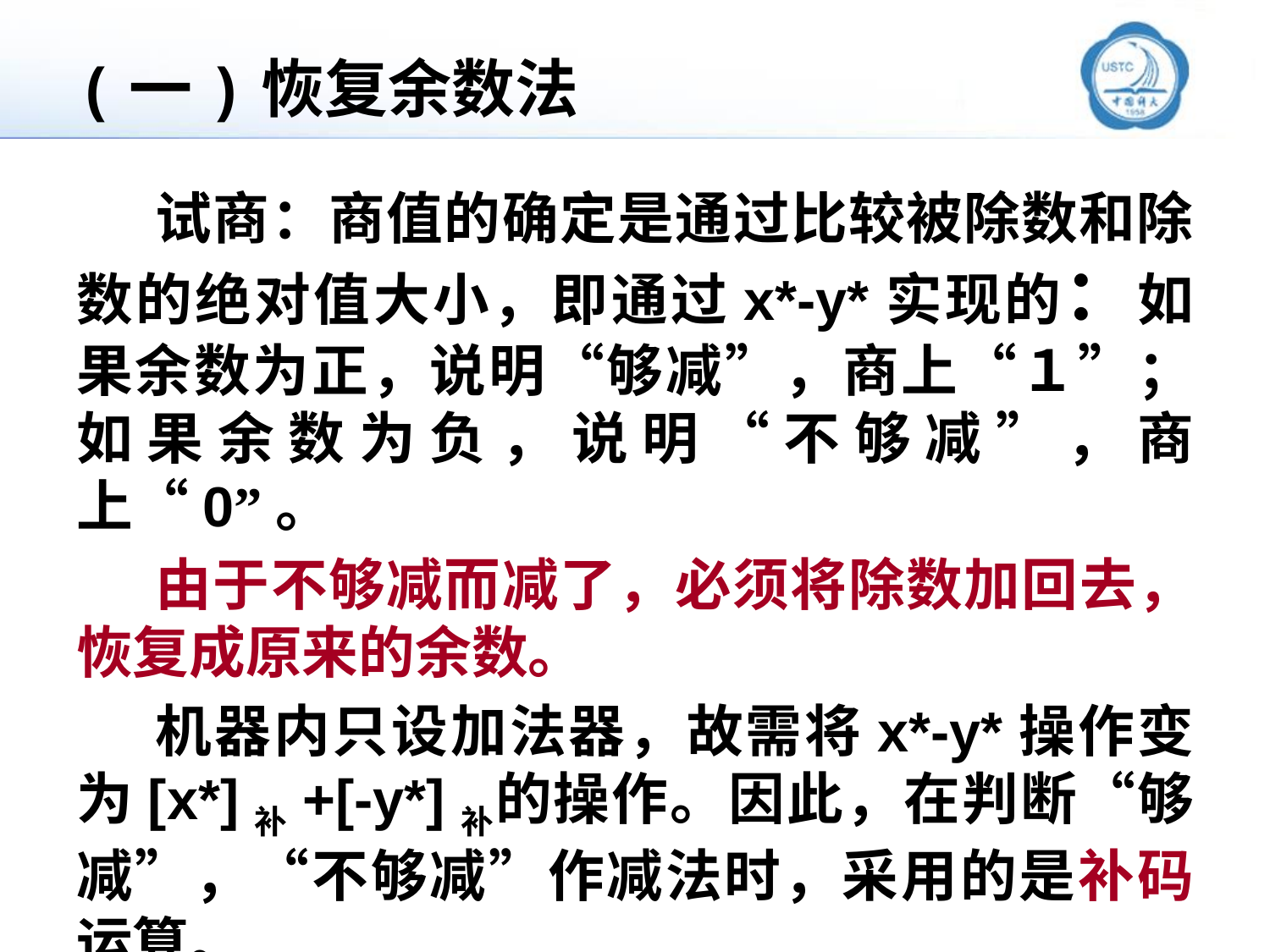

# (一)恢复余数法
试商：商值的确定是通过比较被除数和除数的绝对值大小，即通过x*-y*实现的：如果余数为正，说明“够减”，商上“１”；如果余数为负，说明“不够减”，商上“0”。
由于不够减而减了，必须将除数加回去，恢复成原来的余数。
机器内只设加法器，故需将x*-y*操作变为[x*]补+[-y*]补的操作。因此，在判断“够减”，“不够减”作减法时，采用的是补码运算。